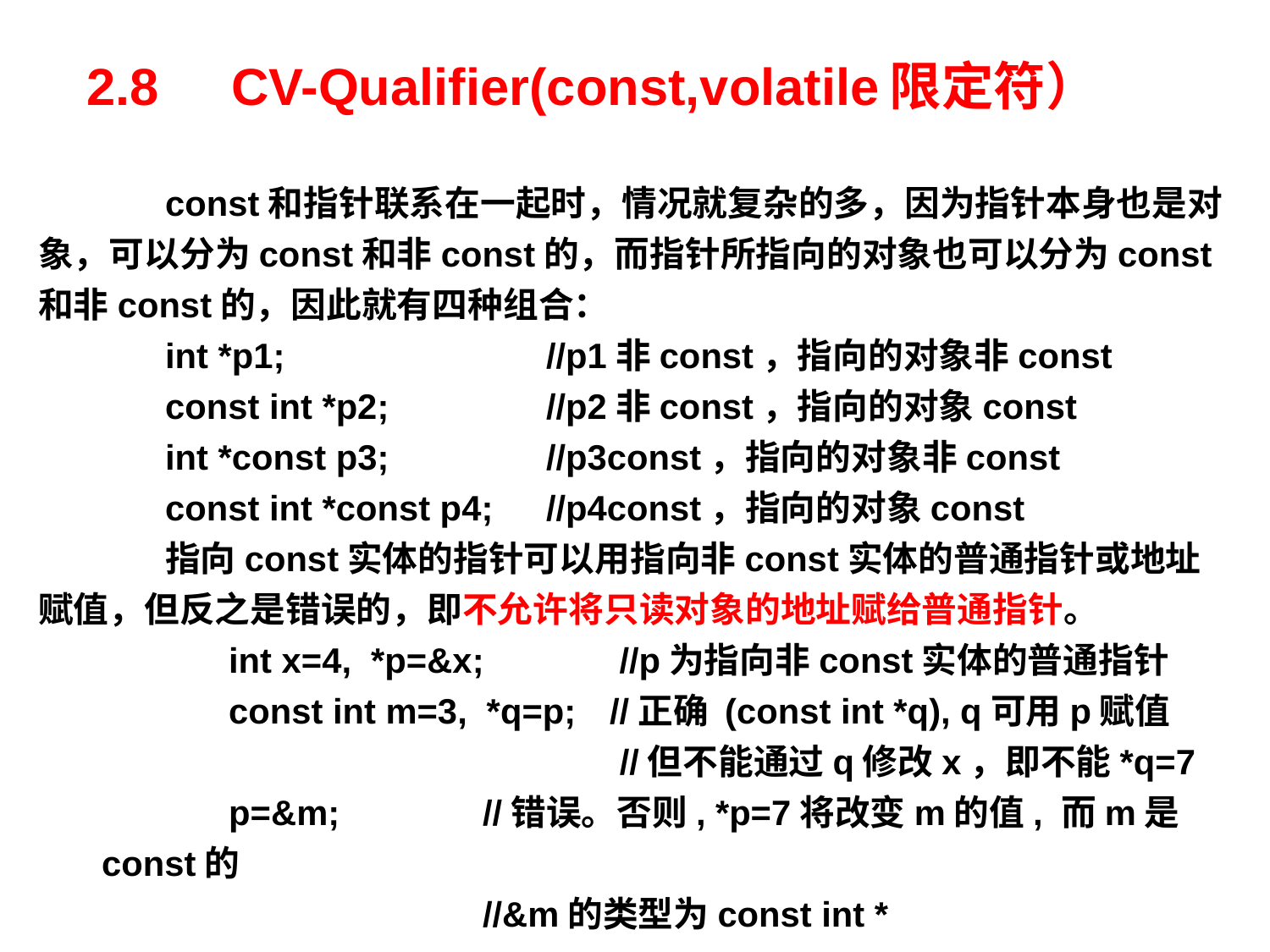

# 2.8　CV-Qualifier(const,volatile限定符）
	const和指针联系在一起时，情况就复杂的多，因为指针本身也是对象，可以分为const和非const的，而指针所指向的对象也可以分为const和非const的，因此就有四种组合：
	int *p1;			//p1非const，指向的对象非const
	const int *p2;		//p2非const，指向的对象const
	int *const p3;		//p3const，指向的对象非const
	const int *const p4;	//p4const，指向的对象const
	指向const实体的指针可以用指向非const实体的普通指针或地址赋值，但反之是错误的，即不允许将只读对象的地址赋给普通指针。
	int x=4,  *p=&x;        	 //p为指向非const实体的普通指针
	const int m=3,  *q=p; 	//正确 (const int *q), q可用p赋值
                                        	 //但不能通过q修改x，即不能*q=7
	p=&m;   	//错误。否则, *p=7将改变m的值, 而m是const的
		            	//&m的类型为const int *